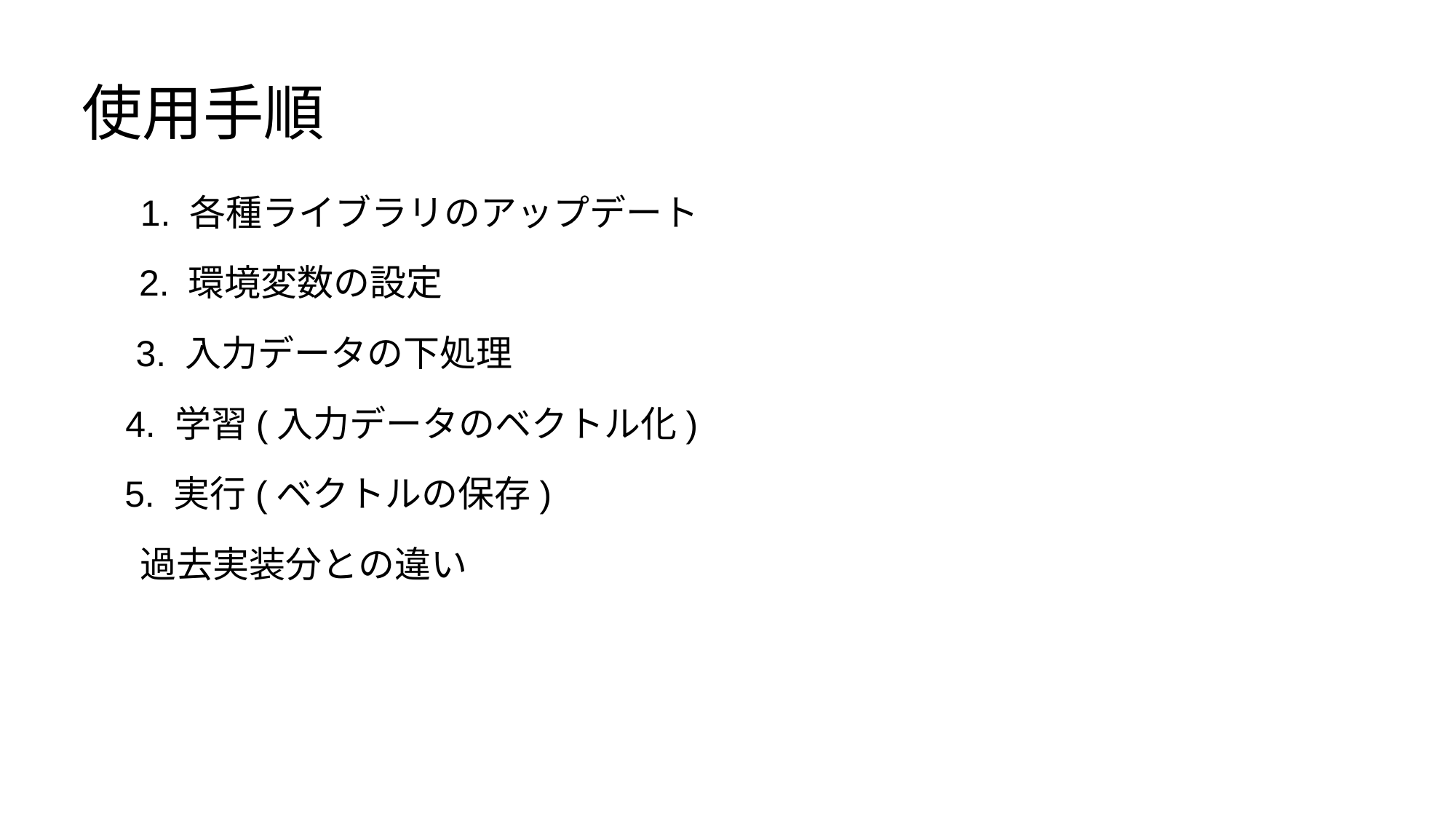

使用手順
1. 各種ライブラリのアップデート
2. 環境変数の設定
3. 入力データの下処理
4. 学習(入力データのベクトル化)
5. 実行(ベクトルの保存)
過去実装分との違い